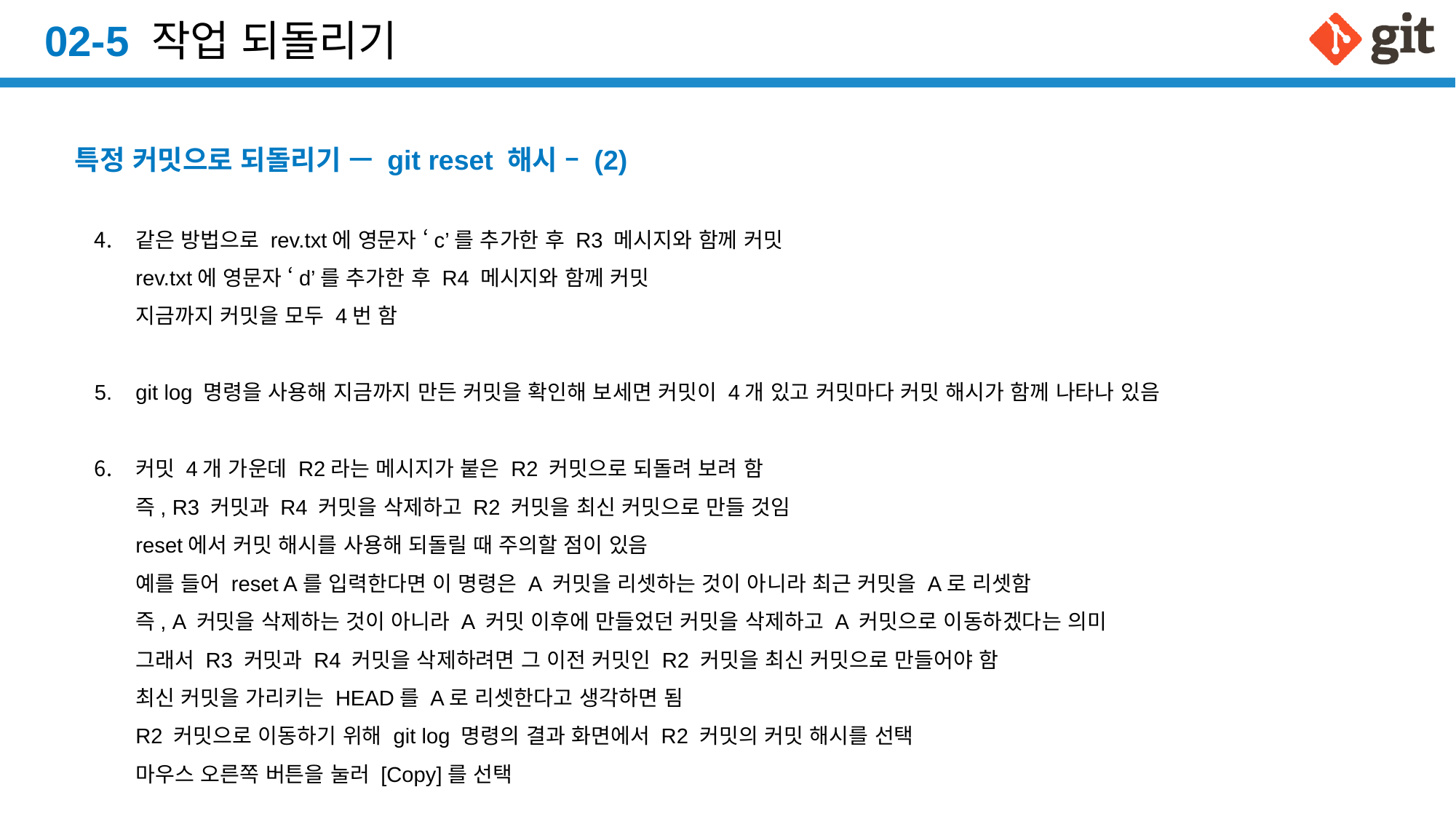

02-5 작업 되돌리기
특정 커밋으로 되돌리기 — git reset 해시 – (2)
같은 방법으로 rev.txt에 영문자 ‘c’를 추가한 후 R3 메시지와 함께 커밋
rev.txt에 영문자 ‘d’를 추가한 후 R4 메시지와 함께 커밋
지금까지 커밋을 모두 4번 함

git log 명령을 사용해 지금까지 만든 커밋을 확인해 보세면 커밋이 4개 있고 커밋마다 커밋 해시가 함께 나타나 있음

커밋 4개 가운데 R2라는 메시지가 붙은 R2 커밋으로 되돌려 보려 함
즉, R3 커밋과 R4 커밋을 삭제하고 R2 커밋을 최신 커밋으로 만들 것임
reset에서 커밋 해시를 사용해 되돌릴 때 주의할 점이 있음
예를 들어 reset A를 입력한다면 이 명령은 A 커밋을 리셋하는 것이 아니라 최근 커밋을 A로 리셋함
즉, A 커밋을 삭제하는 것이 아니라 A 커밋 이후에 만들었던 커밋을 삭제하고 A 커밋으로 이동하겠다는 의미
그래서 R3 커밋과 R4 커밋을 삭제하려면 그 이전 커밋인 R2 커밋을 최신 커밋으로 만들어야 함
최신 커밋을 가리키는 HEAD를 A로 리셋한다고 생각하면 됨
R2 커밋으로 이동하기 위해 git log 명령의 결과 화면에서 R2 커밋의 커밋 해시를 선택
마우스 오른쪽 버튼을 눌러 [Copy]를 선택